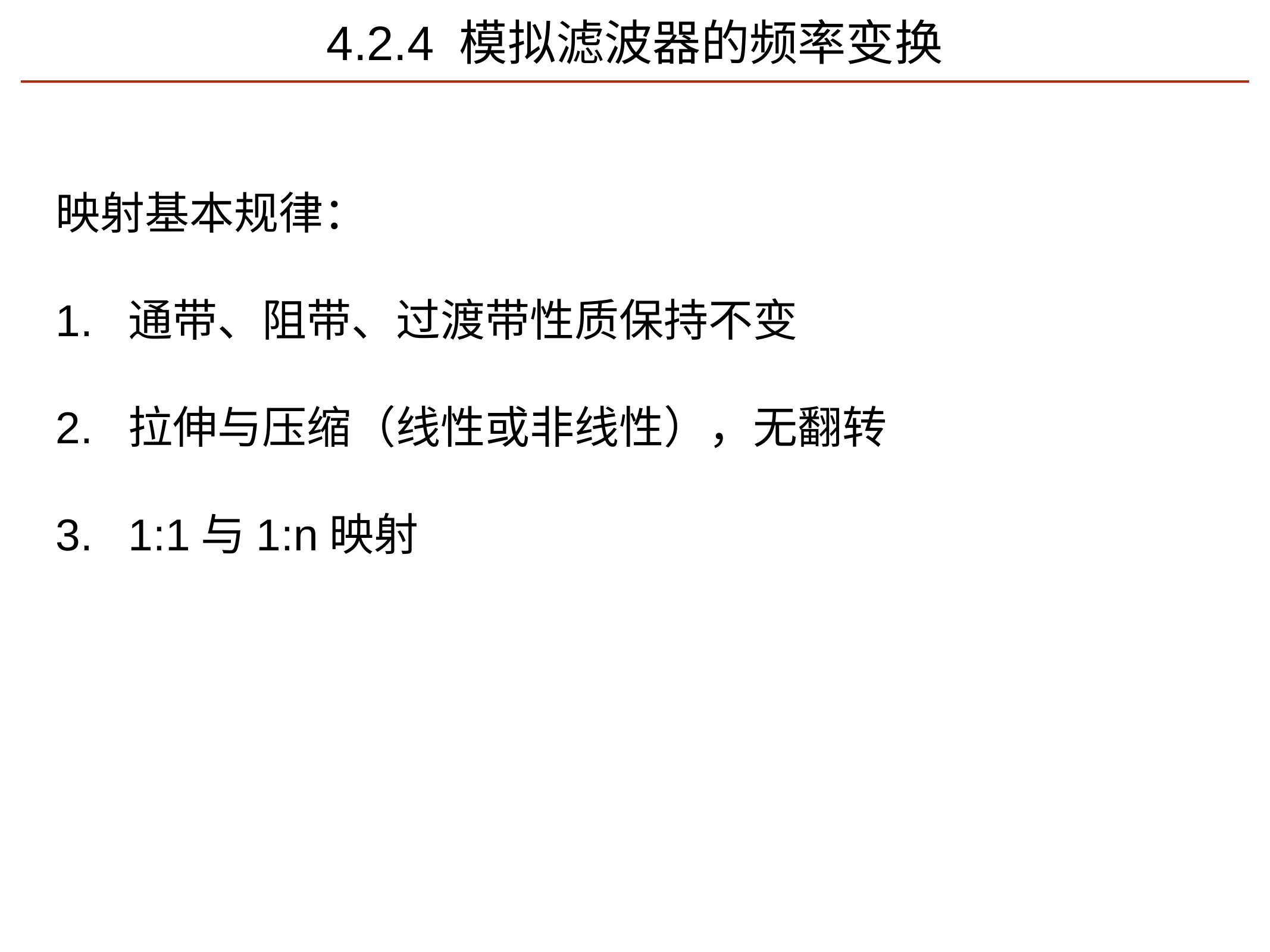

# 4.2.4 模拟滤波器的频率变换

映射基本规律：
通带、阻带、过渡带性质保持不变
拉伸与压缩（线性或非线性），无翻转
1:1与1:n映射